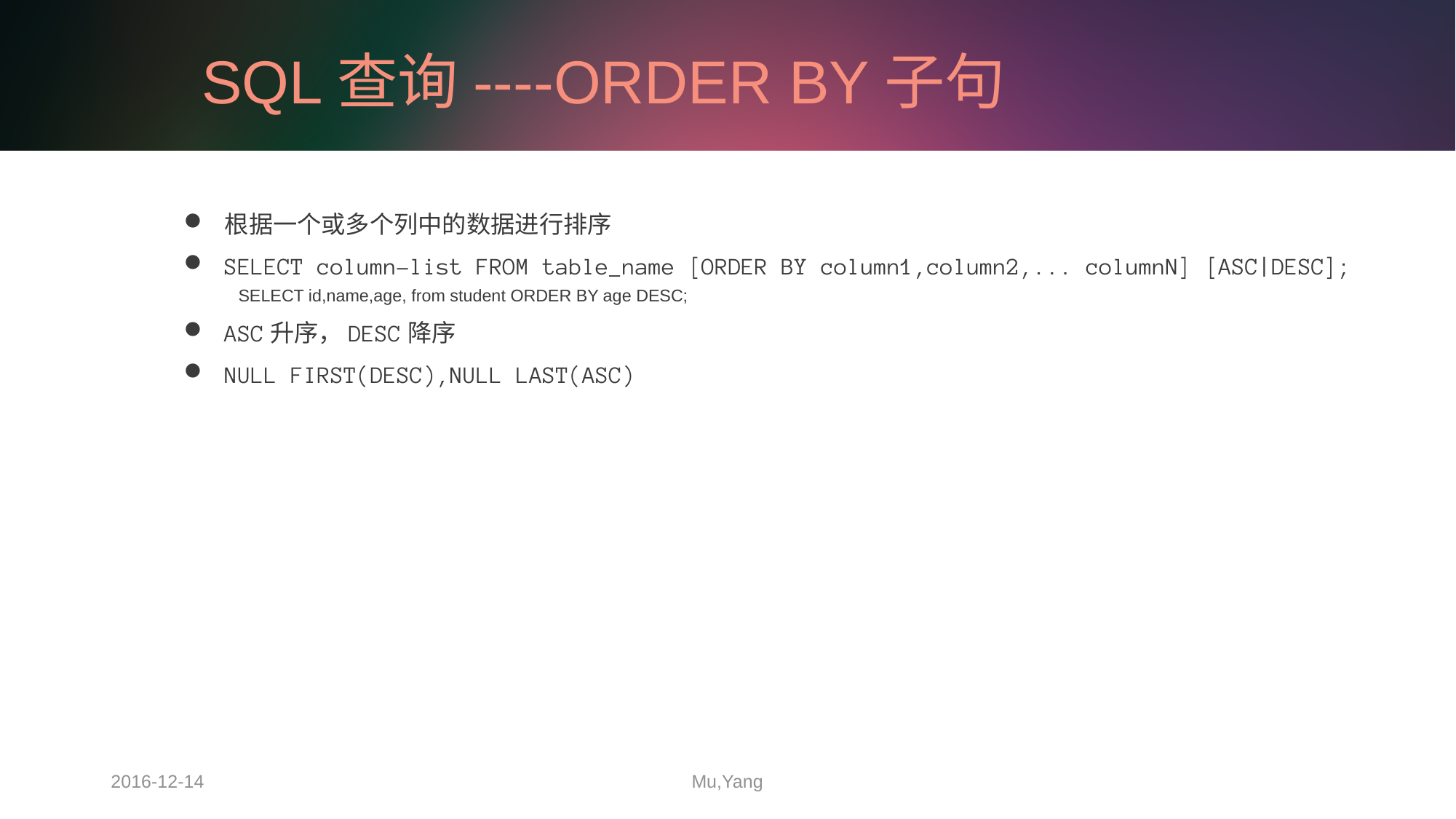

# SQL查询----ORDER BY子句
根据一个或多个列中的数据进行排序
SELECT column-list FROM table_name [ORDER BY column1,column2,... columnN] [ASC|DESC];
SELECT id,name,age, from student ORDER BY age DESC;
ASC升序，DESC降序
NULL FIRST(DESC),NULL LAST(ASC)
2016-12-14
Mu,Yang
86